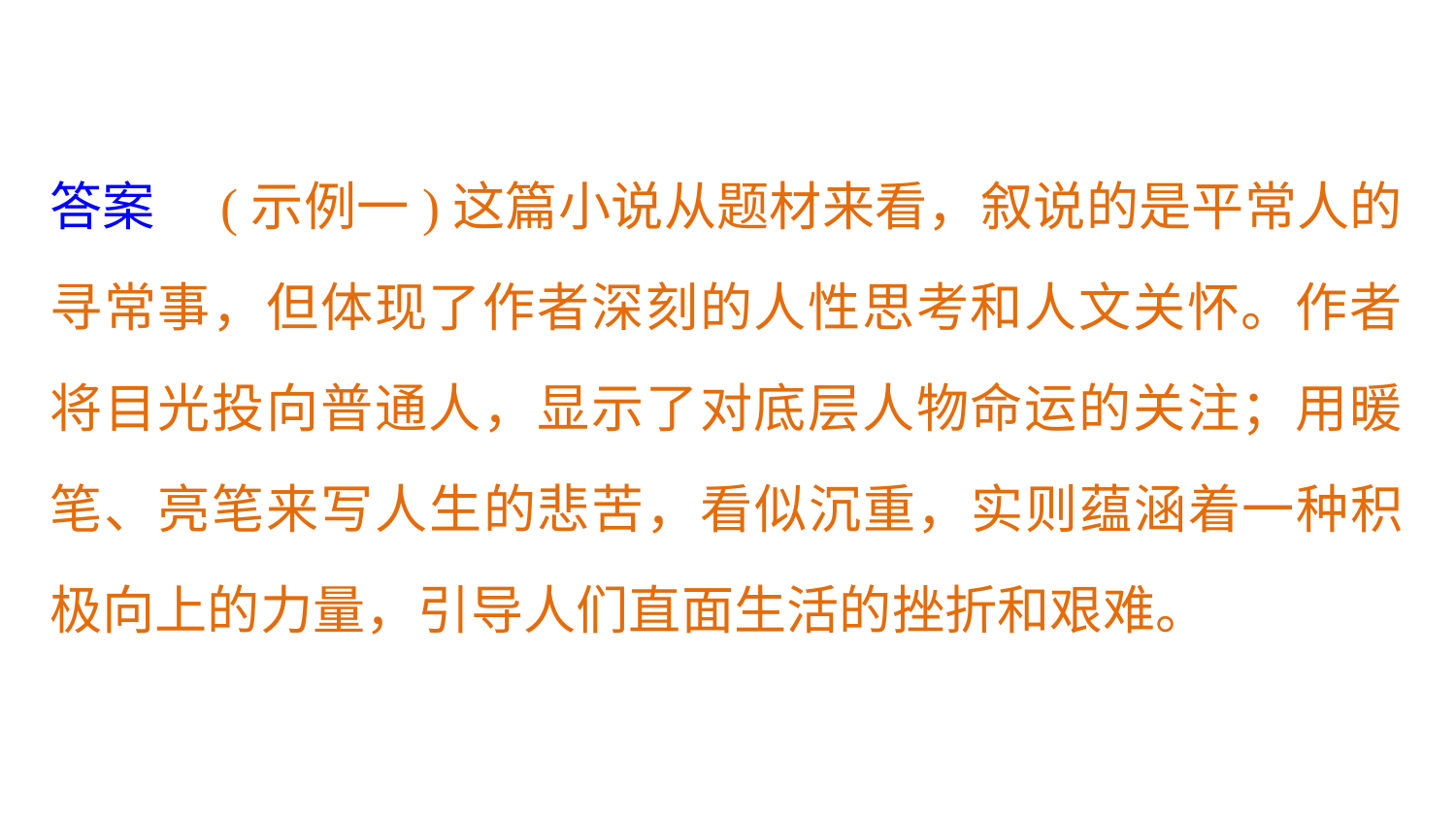

答案　(示例一)这篇小说从题材来看，叙说的是平常人的寻常事，但体现了作者深刻的人性思考和人文关怀。作者将目光投向普通人，显示了对底层人物命运的关注；用暖笔、亮笔来写人生的悲苦，看似沉重，实则蕴涵着一种积极向上的力量，引导人们直面生活的挫折和艰难。